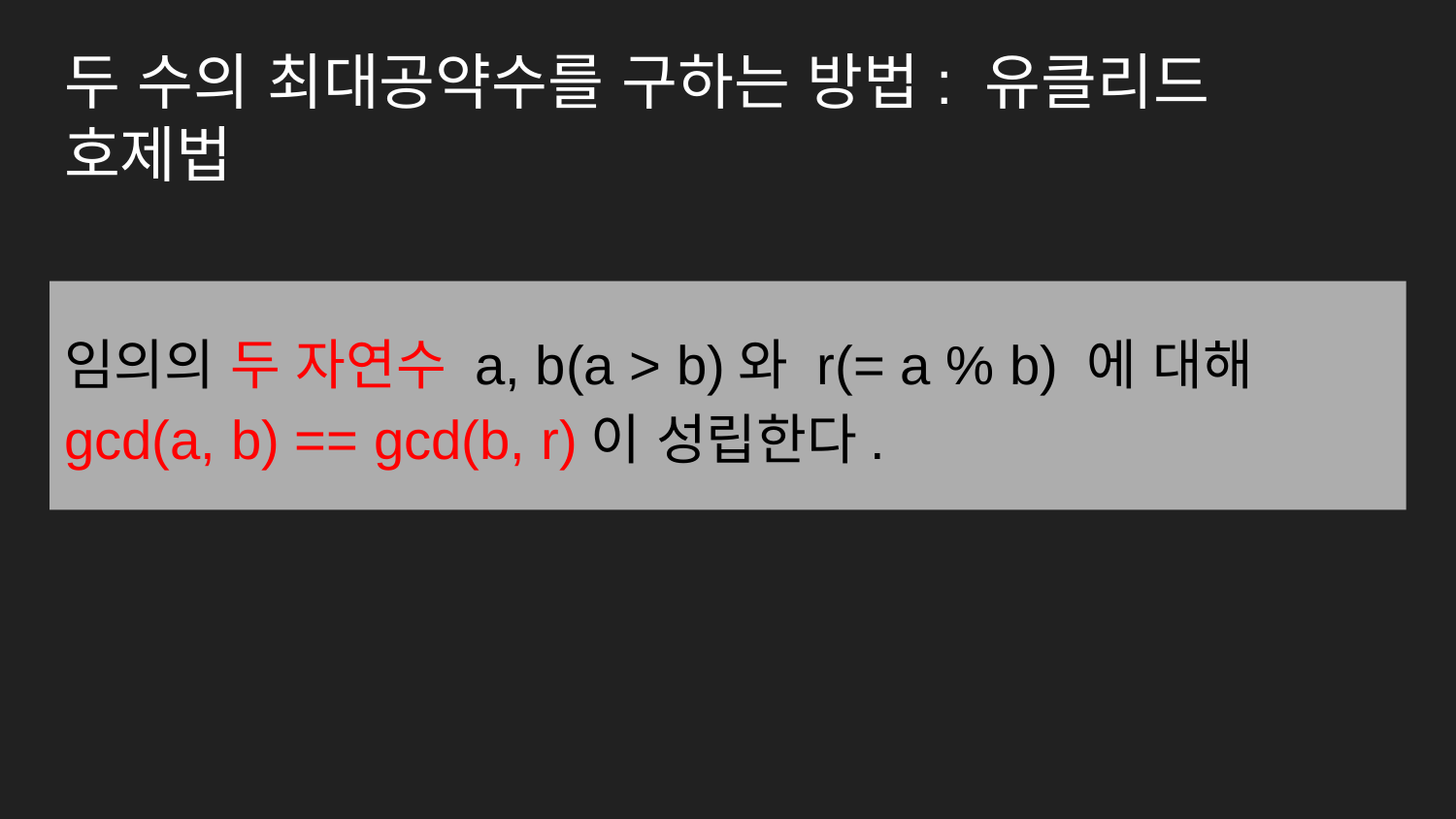

# 두 수의 최대공약수를 구하는 방법: 유클리드 호제법
임의의 두 자연수 a, b(a > b)와 r(= a % b) 에 대해
gcd(a, b) == gcd(b, r)이 성립한다.